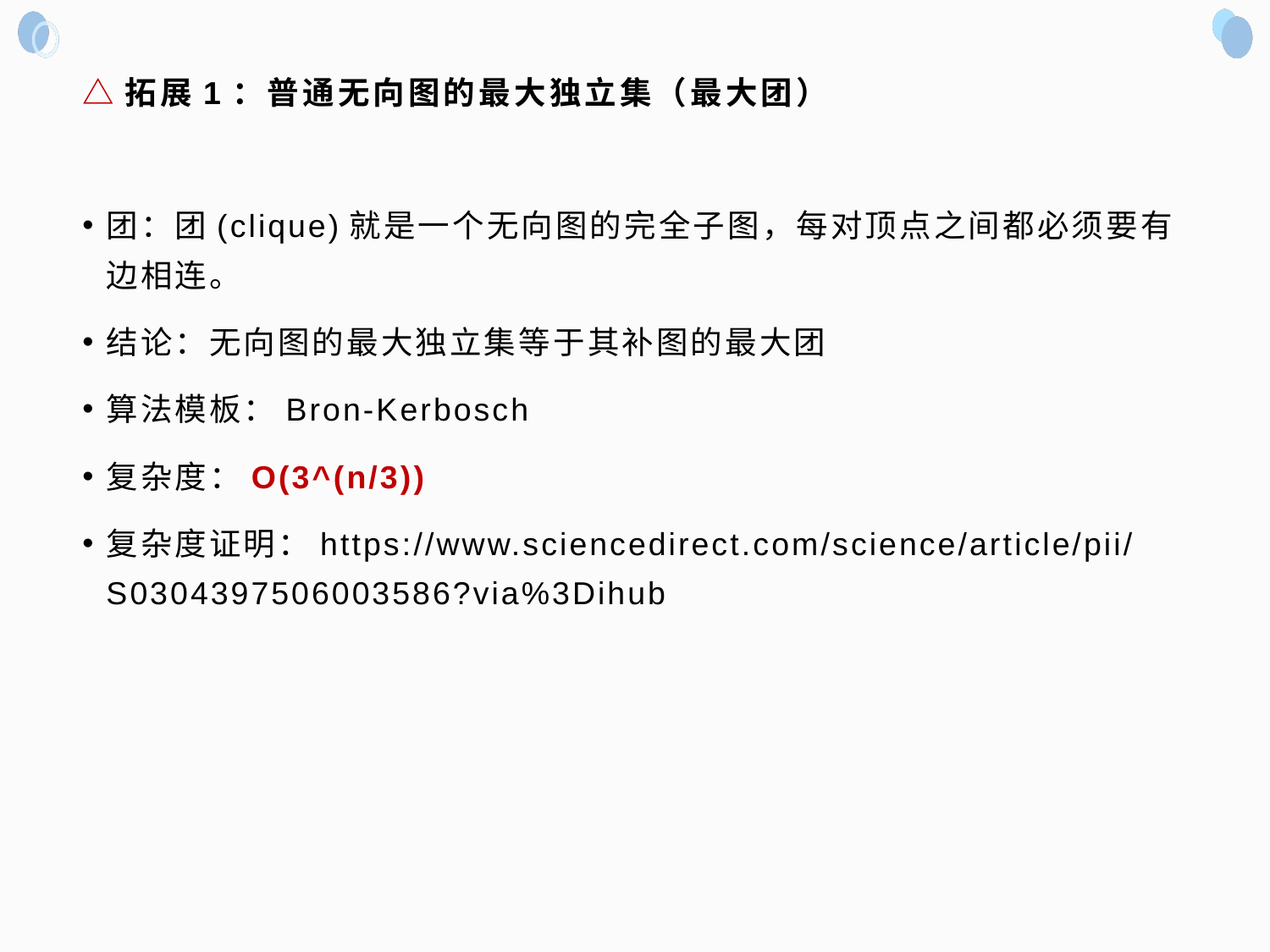

# △拓展1：普通无向图的最大独立集（最大团）

团：团(clique)就是一个无向图的完全子图，每对顶点之间都必须要有边相连。
结论：无向图的最大独立集等于其补图的最大团
算法模板：Bron-Kerbosch
复杂度：O(3^(n/3))
复杂度证明：https://www.sciencedirect.com/science/article/pii/S0304397506003586?via%3Dihub